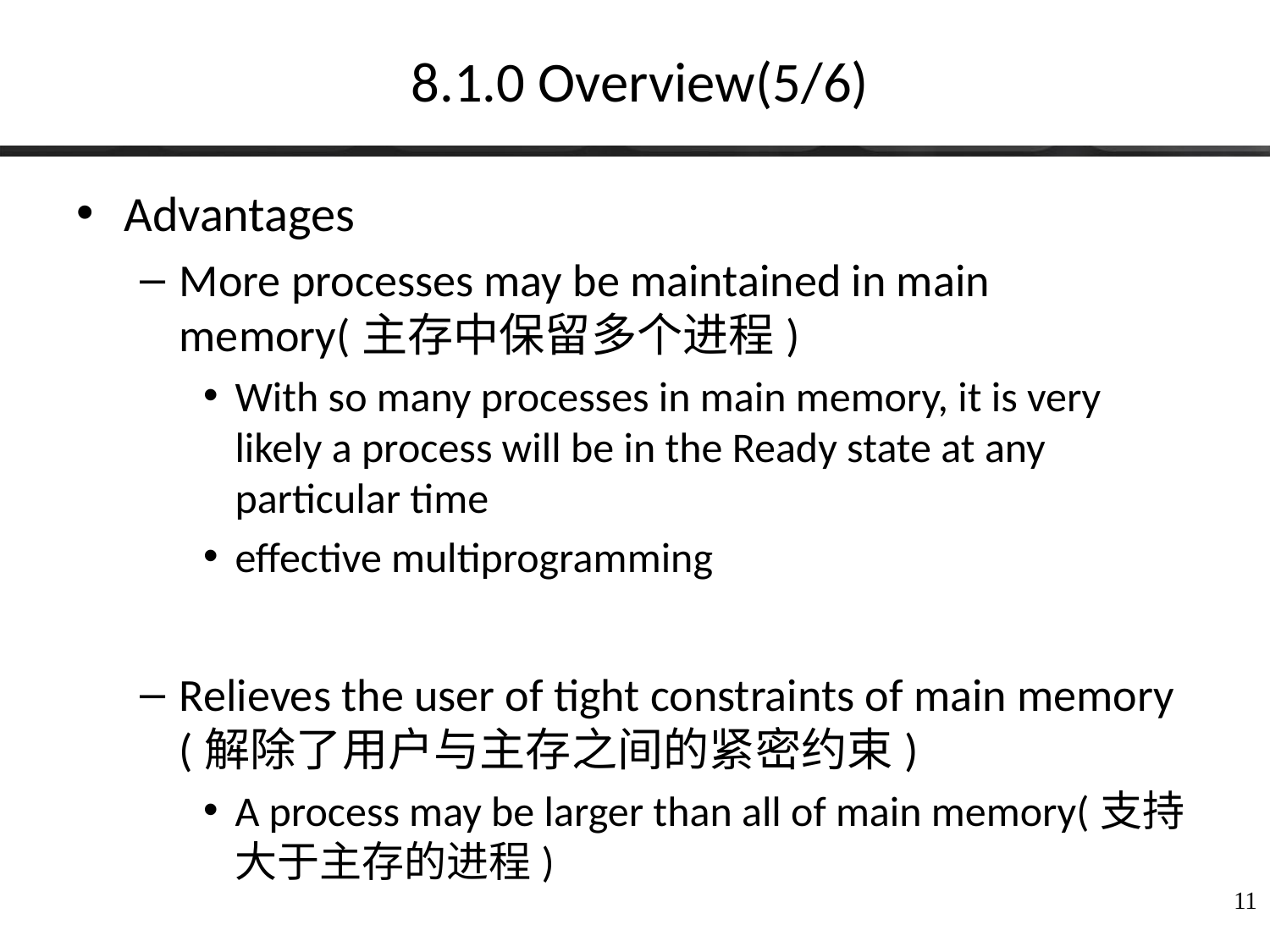

# 8.1.0 Overview(5/6)
Advantages
More processes may be maintained in main memory(主存中保留多个进程)
With so many processes in main memory, it is very likely a process will be in the Ready state at any particular time
effective multiprogramming

Relieves the user of tight constraints of main memory (解除了用户与主存之间的紧密约束)
A process may be larger than all of main memory(支持大于主存的进程)

11